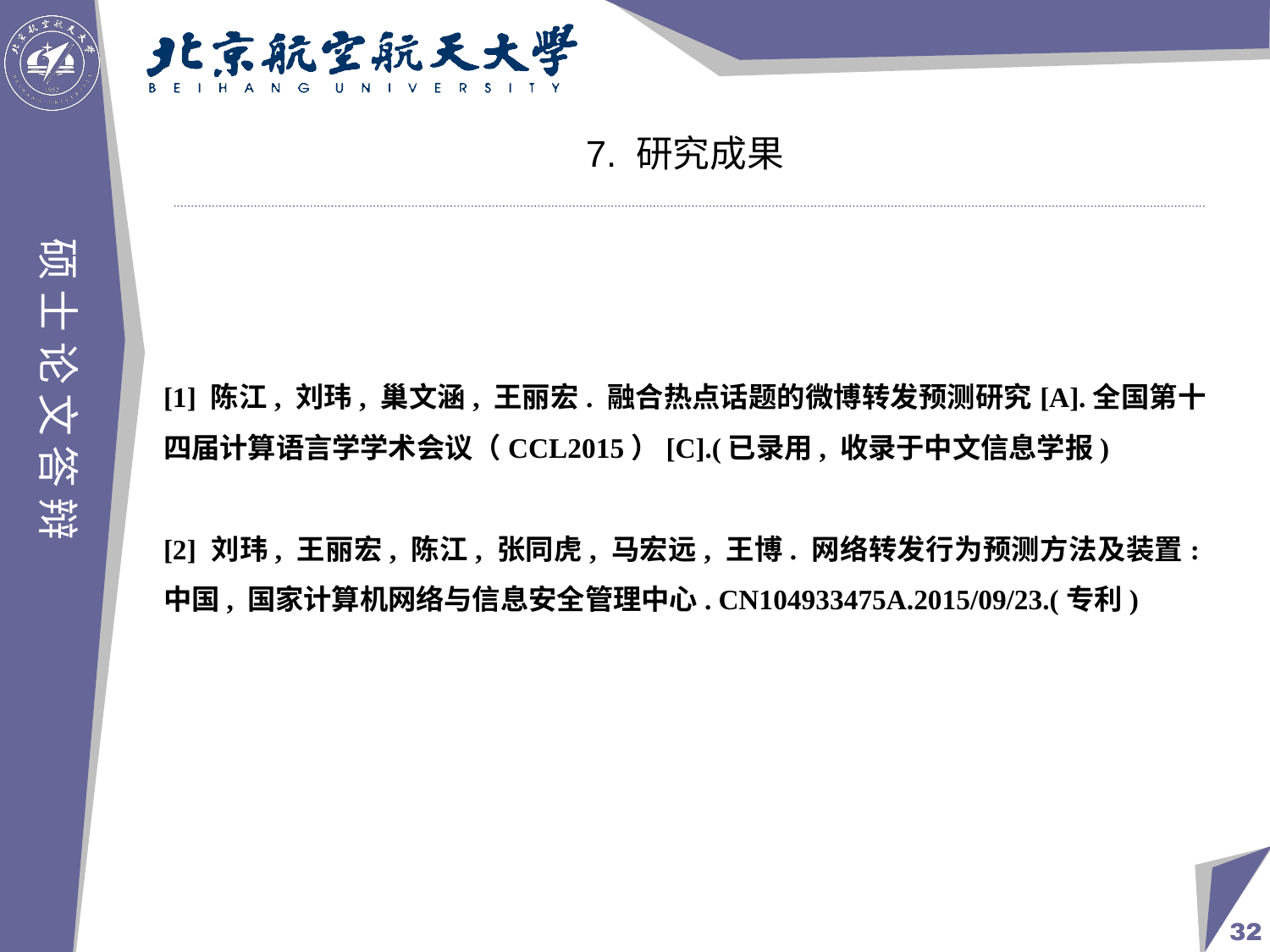

# 7. 研究成果
[1] 陈江, 刘玮, 巢文涵, 王丽宏. 融合热点话题的微博转发预测研究[A].全国第十四届计算语言学学术会议（CCL2015）[C].(已录用, 收录于中文信息学报)

[2] 刘玮, 王丽宏, 陈江, 张同虎, 马宏远, 王博. 网络转发行为预测方法及装置:中国, 国家计算机网络与信息安全管理中心. CN104933475A.2015/09/23.(专利)
32